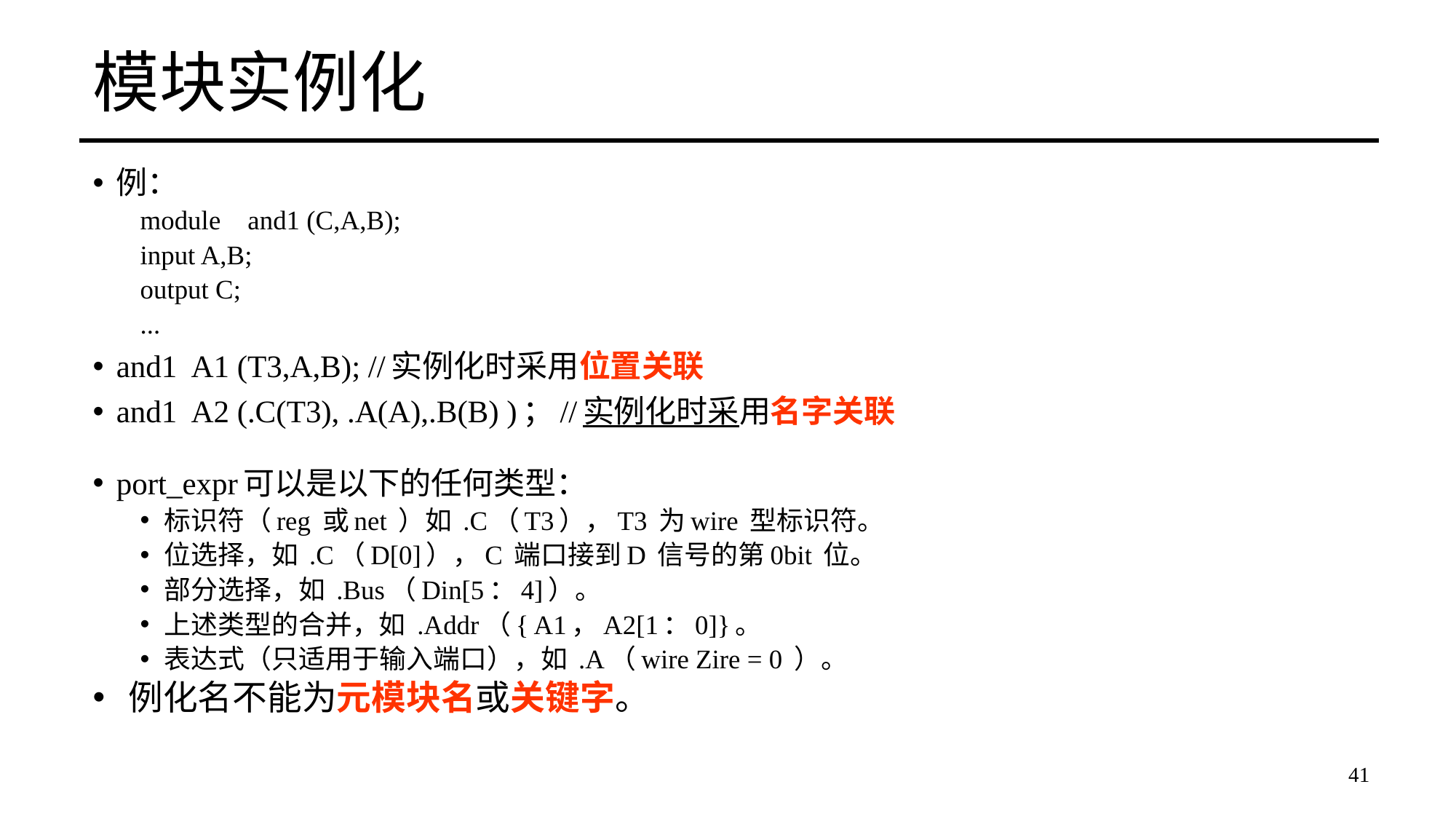

# 模块实例化
例：
	module    and1 (C,A,B);
	input A,B;
	output C;
	...
and1  A1 (T3,A,B); //实例化时采用位置关联
and1  A2 (.C(T3), .A(A),.B(B) )；//实例化时采用名字关联

port_expr可以是以下的任何类型：
标识符（reg 或net ）如 .C（T3），T3 为wire 型标识符。
位选择，如 .C（D[0]），C 端口接到D 信号的第0bit 位。
部分选择，如 .Bus（Din[5：4]）。
上述类型的合并，如 .Addr（{ A1，A2[1：0]}。
表达式（只适用于输入端口），如 .A（wire Zire = 0 ）。
例化名不能为元模块名或关键字。
41